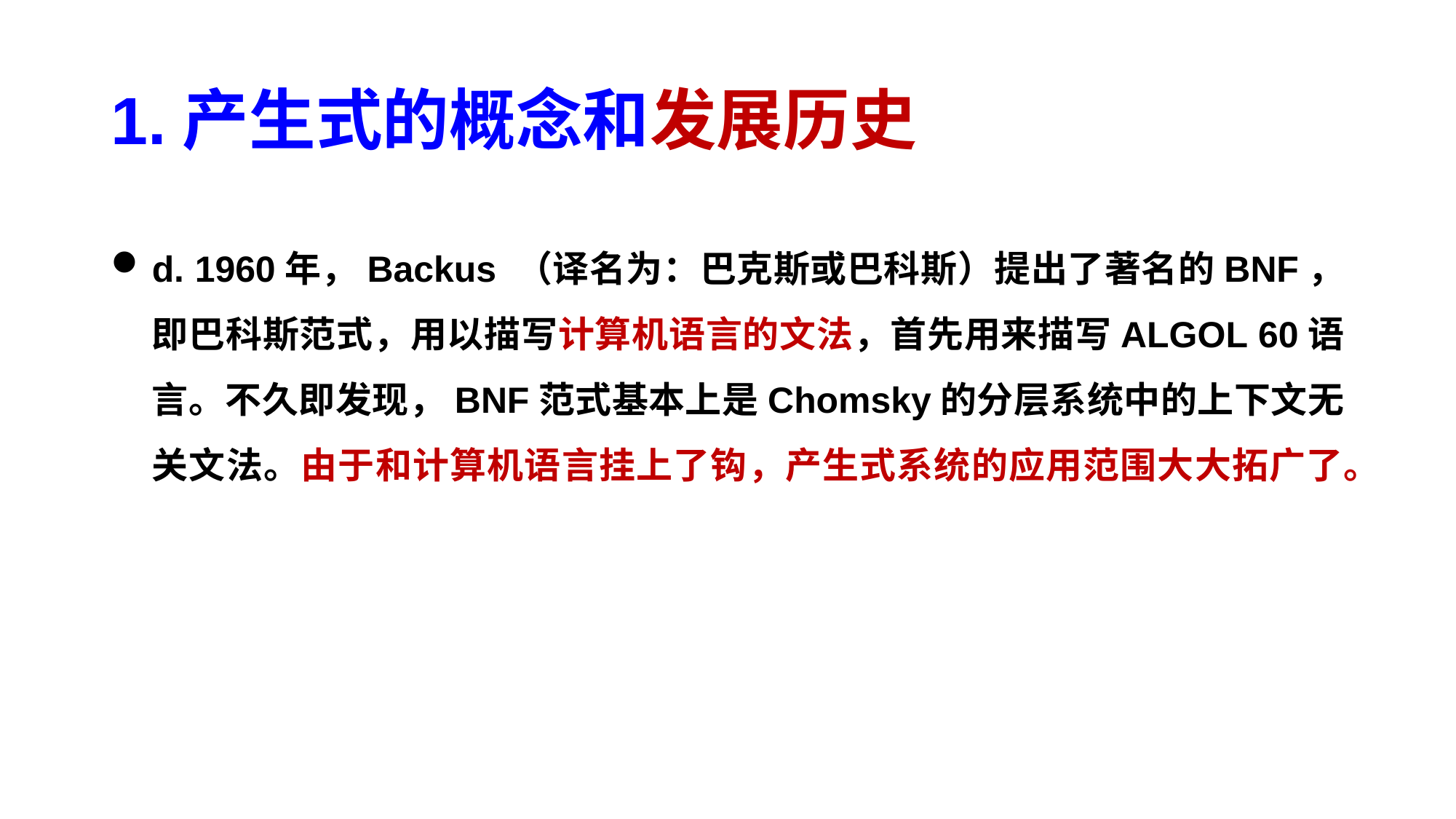

# 1.产生式的概念和发展历史
d. 1960年，Backus （译名为：巴克斯或巴科斯）提出了著名的BNF，即巴科斯范式，用以描写计算机语言的文法，首先用来描写ALGOL 60语言。不久即发现，BNF范式基本上是Chomsky的分层系统中的上下文无关文法。由于和计算机语言挂上了钩，产生式系统的应用范围大大拓广了。